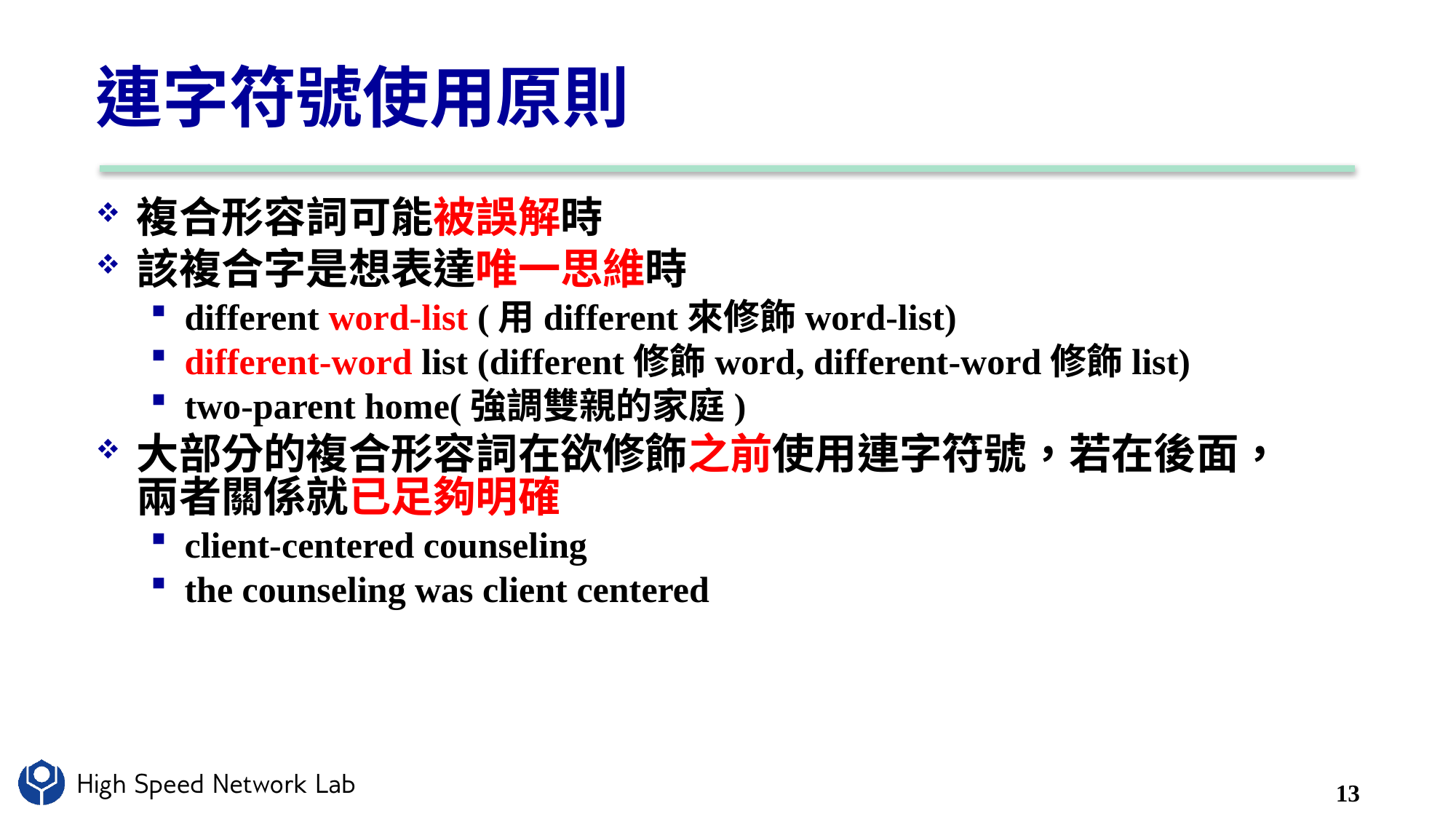

# 連字符號使用原則
複合形容詞可能被誤解時
該複合字是想表達唯一思維時
different word-list (用different來修飾word-list)
different-word list (different修飾word, different-word修飾list)
two-parent home(強調雙親的家庭)
大部分的複合形容詞在欲修飾之前使用連字符號，若在後面，兩者關係就已足夠明確
client-centered counseling
the counseling was client centered
13